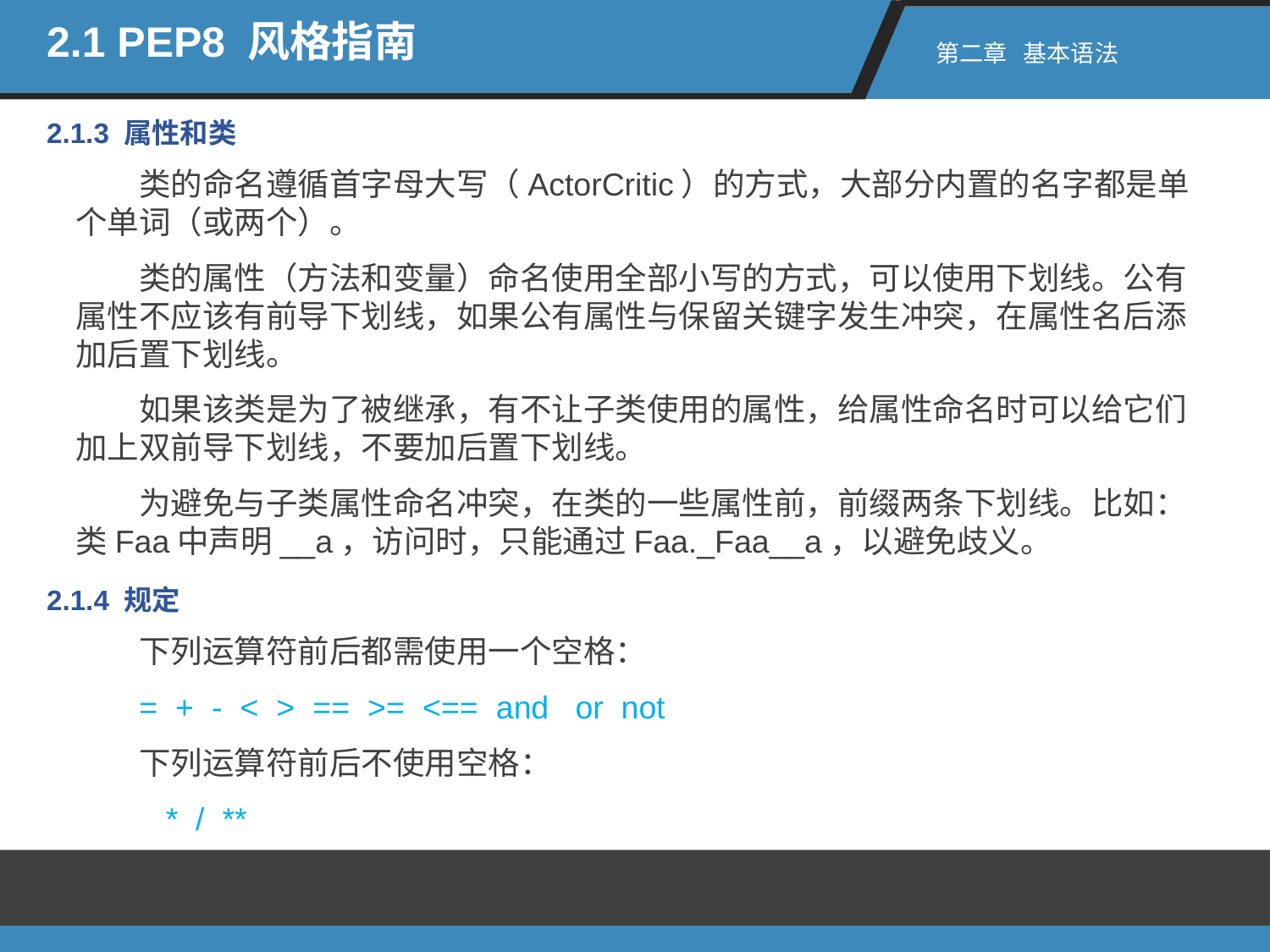

2.1 PEP8 风格指南

第二章   基本语法
2.1.3 属性和类
类的命名遵循首字母大写（ActorCritic）的方式，大部分内置的名字都是单个单词（或两个）。
类的属性（方法和变量）命名使用全部小写的方式，可以使用下划线。公有属性不应该有前导下划线，如果公有属性与保留关键字发生冲突，在属性名后添加后置下划线。
如果该类是为了被继承，有不让子类使用的属性，给属性命名时可以给它们加上双前导下划线，不要加后置下划线。
为避免与子类属性命名冲突，在类的一些属性前，前缀两条下划线。比如：类Faa中声明__a，访问时，只能通过Faa._Faa__a，以避免歧义。

2.1.4 规定
下列运算符前后都需使用一个空格：
=  +  -  <  >  ==  >=  <==  and   or  not
下列运算符前后不使用空格：
   *  /  **